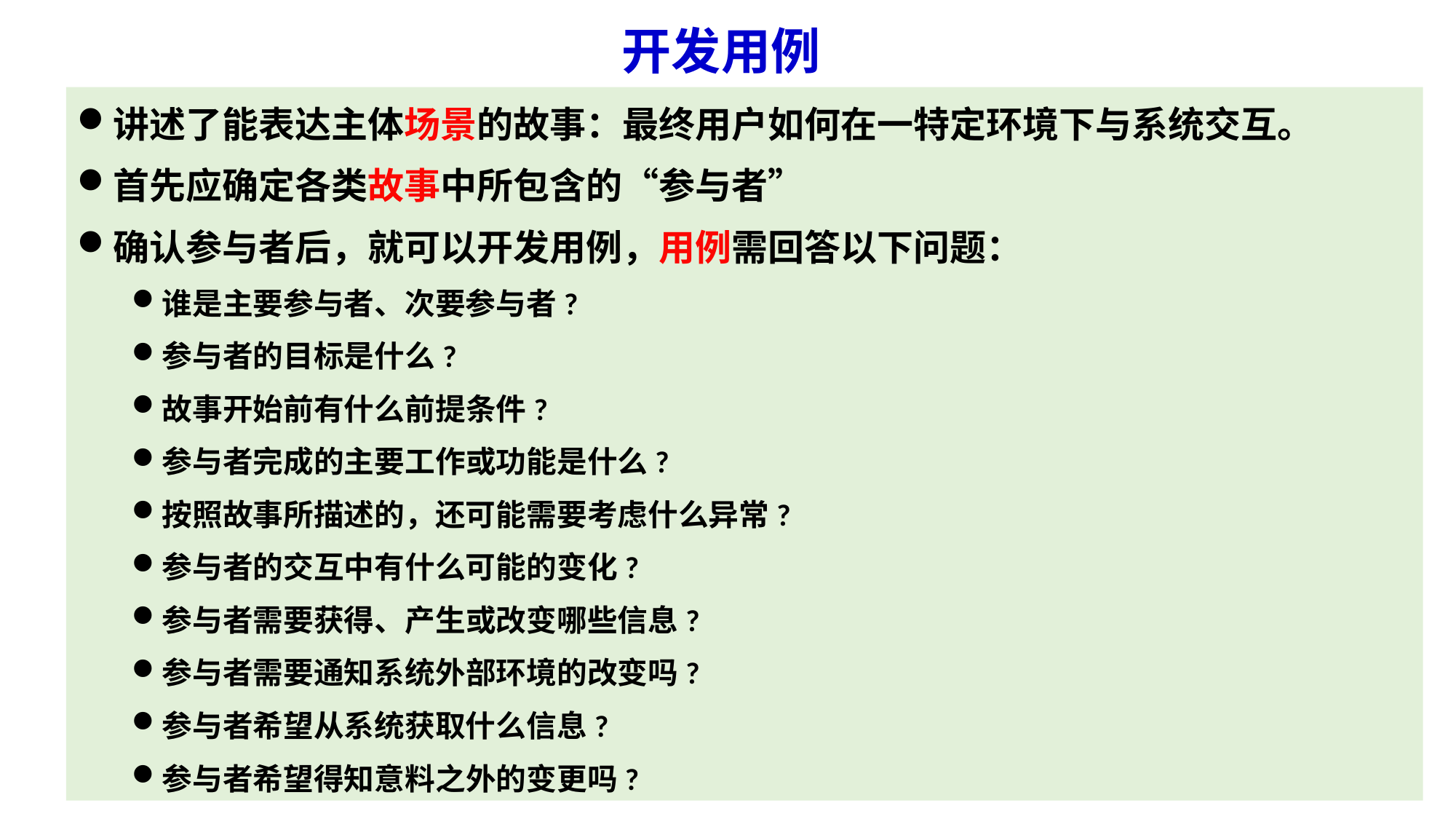

# 开发用例
讲述了能表达主体场景的故事：最终用户如何在一特定环境下与系统交互。
首先应确定各类故事中所包含的“参与者”
确认参与者后，就可以开发用例，用例需回答以下问题：
谁是主要参与者、次要参与者?
参与者的目标是什么?
故事开始前有什么前提条件?
参与者完成的主要工作或功能是什么?
按照故事所描述的，还可能需要考虑什么异常?
参与者的交互中有什么可能的变化?
参与者需要获得、产生或改变哪些信息?
参与者需要通知系统外部环境的改变吗?
参与者希望从系统获取什么信息?
参与者希望得知意料之外的变更吗?